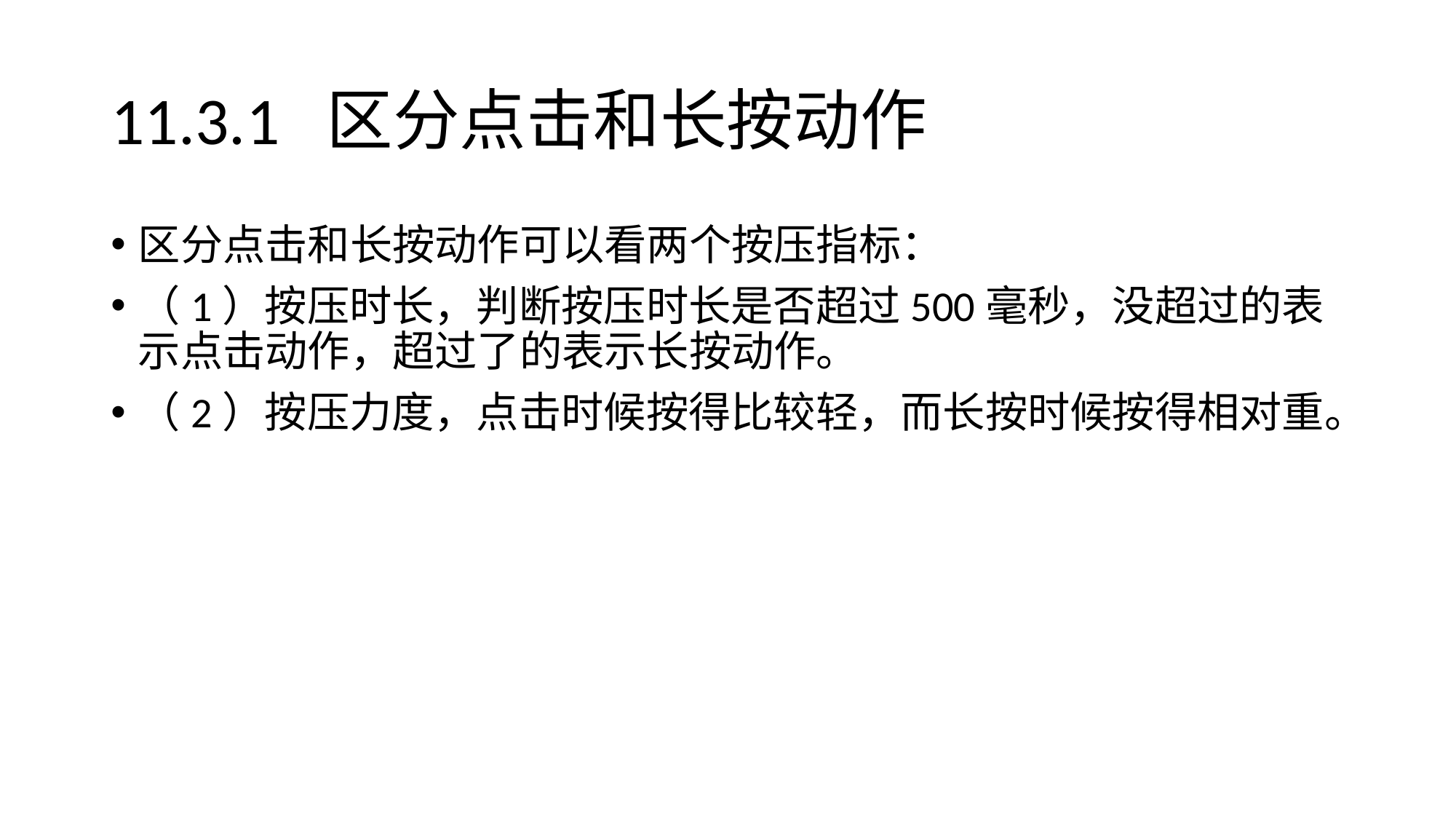

# 11.3.1  区分点击和长按动作
区分点击和长按动作可以看两个按压指标：
（1）按压时长，判断按压时长是否超过500毫秒，没超过的表示点击动作，超过了的表示长按动作。
（2）按压力度，点击时候按得比较轻，而长按时候按得相对重。